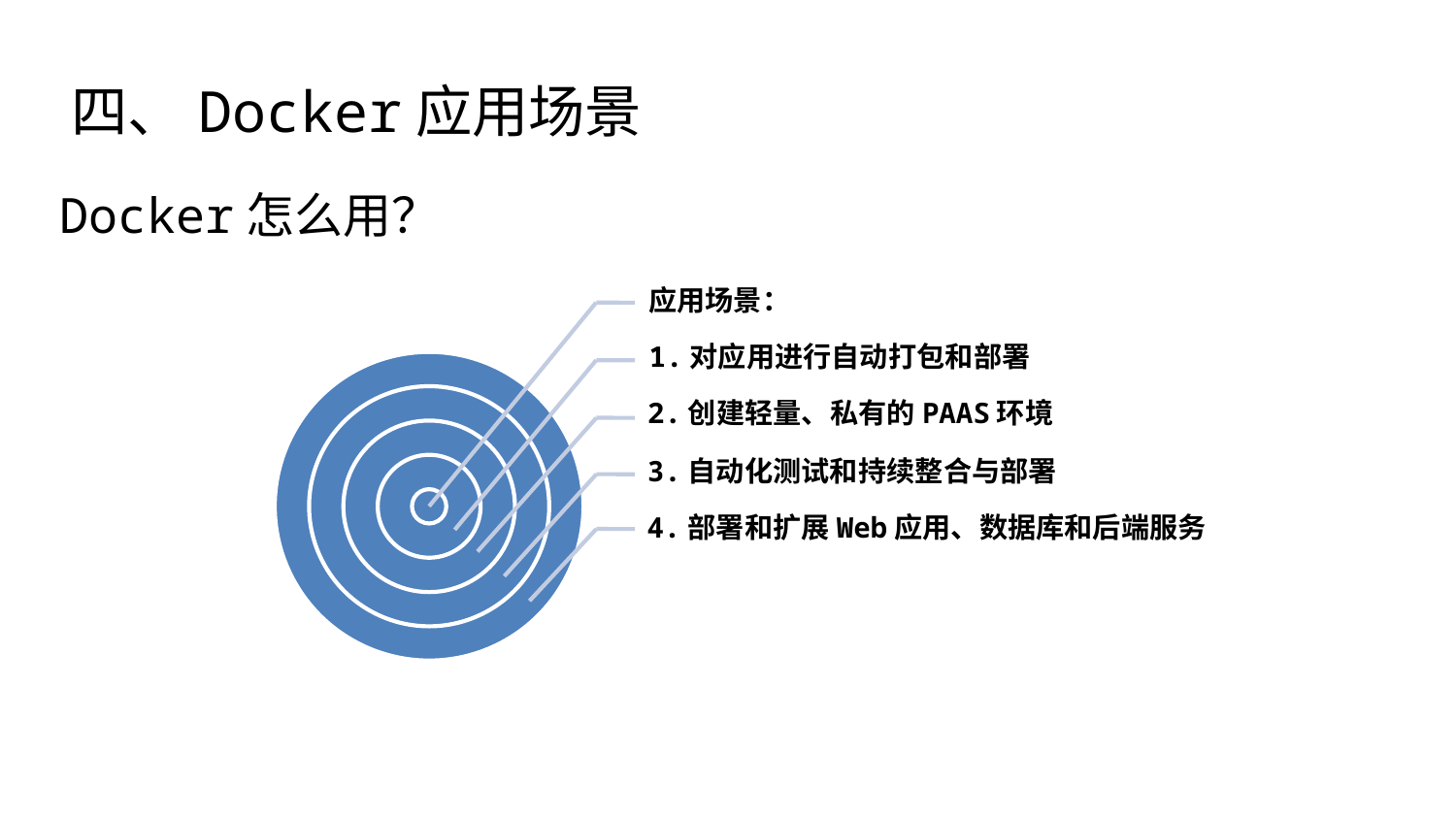

四、Docker应用场景
Docker怎么用？
应用场景：
1.对应用进行自动打包和部署
2.创建轻量、私有的PAAS环境
3.自动化测试和持续整合与部署
4.部署和扩展Web应用、数据库和后端服务